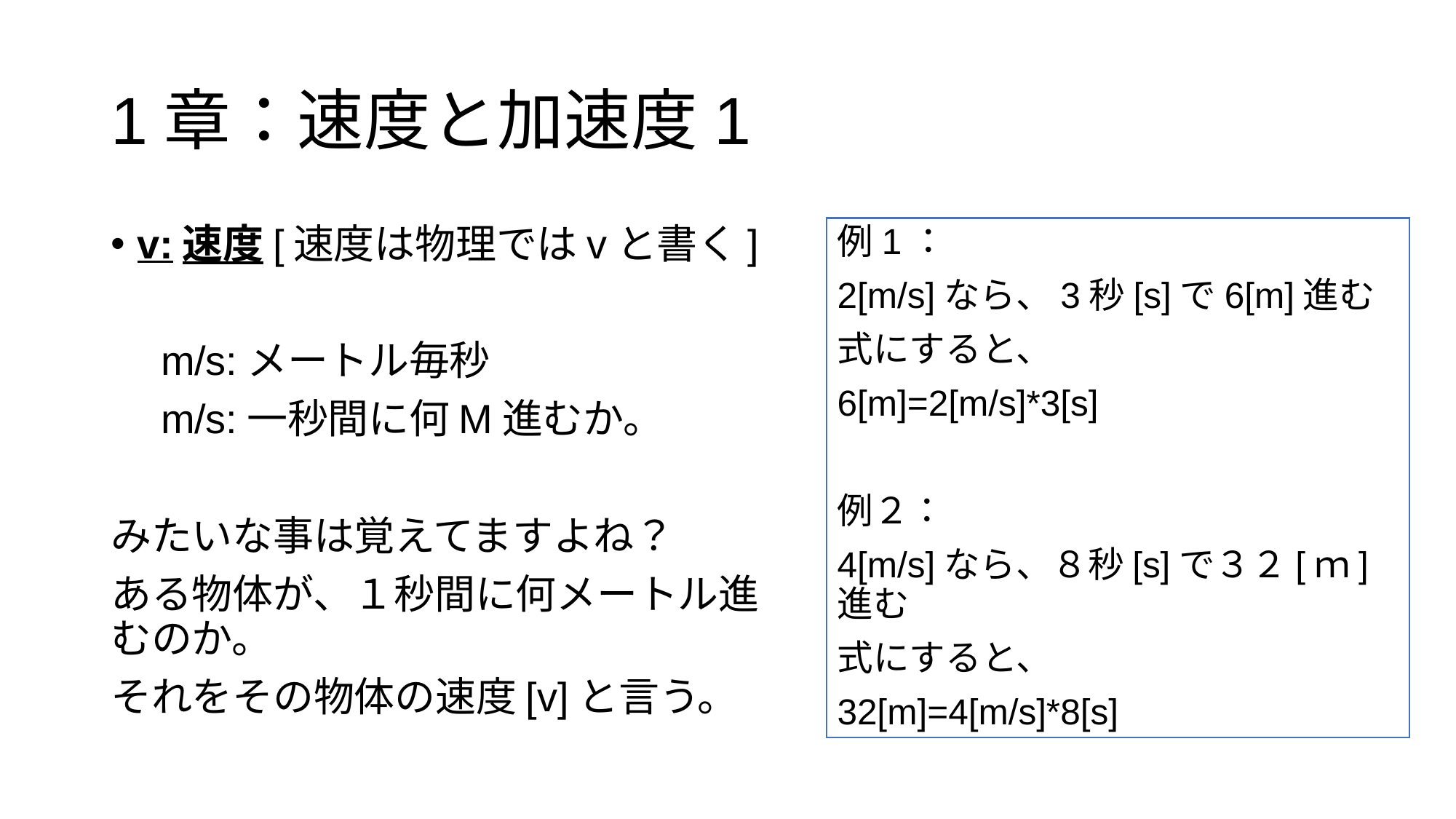

# 1章：速度と加速度1
v:速度[速度は物理ではvと書く]

　m/s:メートル毎秒
　m/s:一秒間に何M進むか。

みたいな事は覚えてますよね？
ある物体が、１秒間に何メートル進むのか。
それをその物体の速度[v]と言う。
例1：
2[m/s]なら、3秒[s]で6[m]進む
式にすると、
6[m]=2[m/s]*3[s]

例２：
4[m/s]なら、８秒[s]で３２[ｍ]進む
式にすると、
32[m]=4[m/s]*8[s]